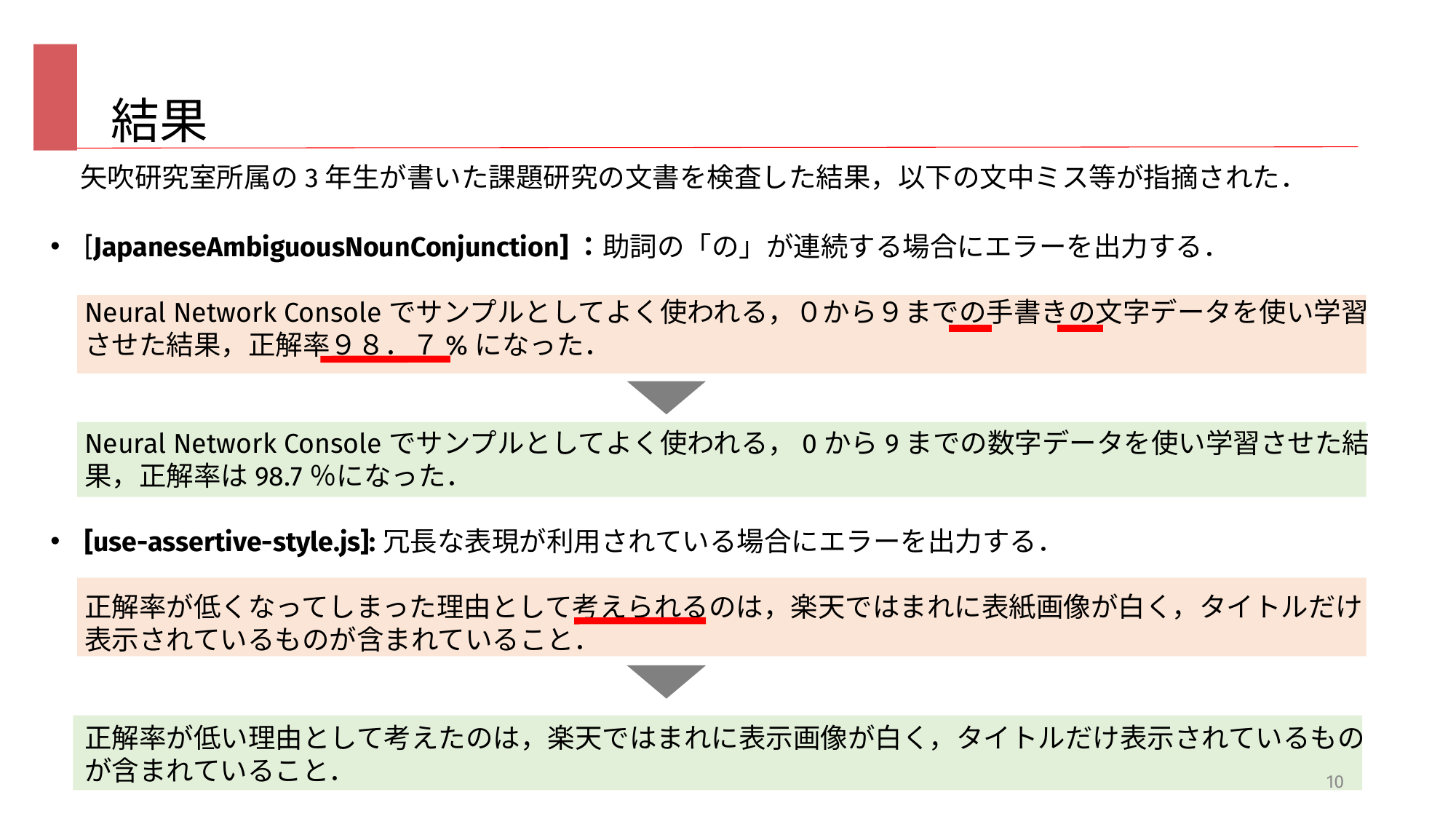

# 結果

矢吹研究室所属の3年生が書いた課題研究の文書を検査した結果，以下の文中ミス等が指摘された．
[JapaneseAmbiguousNounConjunction]：助詞の「の」が連続する場合にエラーを出力する．
Neural Network Consoleでサンプルとしてよく使われる，０から９までの手書きの文字データを使い学習
させた結果，正解率９８．７%になった．
Neural Network Consoleでサンプルとしてよく使われる，0から9までの数字データを使い学習させた結
果，正解率は98.7％になった．
[use-assertive-style.js]:冗長な表現が利用されている場合にエラーを出力する．
正解率が低くなってしまった理由として考えられるのは，楽天ではまれに表紙画像が白く，タイトルだけ
表示されているものが含まれていること．
正解率が低い理由として考えたのは，楽天ではまれに表示画像が白く，タイトルだけ表示されているもの
が含まれていること．

10